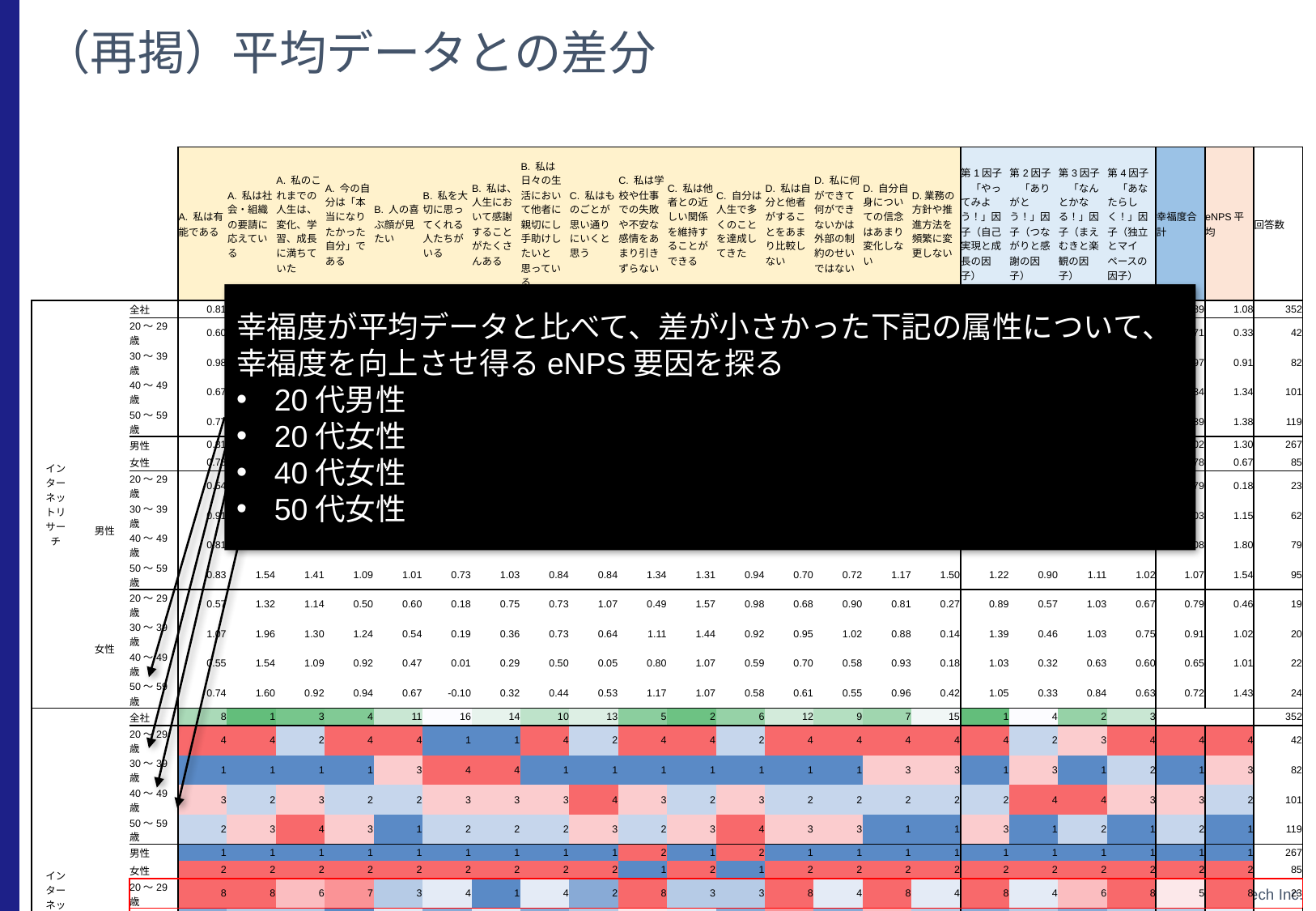

# （再掲）平均データとの差分

|  |  |  | A. 私は有能である | A. 私は社会・組織の要請に応えている | A. 私のこれまでの人生は、変化、学習、成長に満ちていた | A. 今の自分は「本当になりたかった自分」である | B. 人の喜ぶ顔が見たい | B. 私を大切に思ってくれる人たちがいる | B. 私は、人生において感謝することがたくさんある | B. 私は日々の生活において他者に親切にし手助けしたいと思っている | C. 私はものごとが思い通りにいくと思う | C. 私は学校や仕事での失敗や不安な感情をあまり引きずらない | C. 私は他者との近しい関係を維持することができる | C. 自分は人生で多くのことを達成してきた | D. 私は自分と他者がすることをあまり比較しない | D. 私に何ができて何ができないかは外部の制約のせいではない | D. 自分自身についての信念はあまり変化しない | D.業務の方針や推進方法を頻繁に変更しない | 第1因子　「やってみよう！」因子（自己実現と成長の因子） | 第2因子　「ありがとう！」因子（つながりと感謝の因子） | 第3因子　「なんとかなる！」因子（まえむきと楽観の因子） | 第4因子　「あなたらしく！」因子（独立とマイペースの因子） | 幸福度合計 | eNPS平均 | 回答数 |
| --- | --- | --- | --- | --- | --- | --- | --- | --- | --- | --- | --- | --- | --- | --- | --- | --- | --- | --- | --- | --- | --- | --- | --- | --- | --- |
| インターネットリサーチ |  | 全社 | 0.81 | 1.61 | 1.29 | 1.07 | 0.70 | 0.40 | 0.62 | 0.71 | 0.64 | 1.04 | 1.36 | 1.03 | 0.69 | 0.72 | 0.89 | 0.60 | 1.20 | 0.61 | 1.02 | 0.73 | 0.89 | 1.08 | 352 |
|  |  | 20～29歳 | 0.60 | 1.05 | 1.37 | 0.53 | 0.55 | 0.50 | 0.87 | 0.56 | 0.76 | 0.46 | 1.15 | 1.17 | 0.25 | 0.46 | 0.78 | 0.14 | 0.89 | 0.62 | 0.89 | 0.41 | 0.71 | 0.33 | 42 |
|  |  | 30～39歳 | 0.98 | 1.85 | 1.39 | 1.30 | 0.66 | 0.37 | 0.50 | 0.86 | 0.78 | 1.14 | 1.56 | 1.18 | 0.73 | 0.88 | 0.80 | 0.47 | 1.38 | 0.60 | 1.17 | 0.72 | 0.97 | 0.91 | 82 |
|  |  | 40～49歳 | 0.67 | 1.64 | 1.24 | 1.14 | 0.69 | 0.38 | 0.53 | 0.67 | 0.37 | 0.91 | 1.28 | 0.95 | 0.61 | 0.72 | 0.89 | 0.58 | 1.17 | 0.57 | 0.88 | 0.70 | 0.84 | 1.34 | 101 |
|  |  | 50～59歳 | 0.77 | 1.54 | 1.17 | 0.97 | 0.89 | 0.48 | 0.77 | 0.72 | 0.71 | 1.10 | 1.19 | 0.82 | 0.48 | 0.58 | 0.94 | 0.95 | 1.11 | 0.71 | 0.96 | 0.74 | 0.89 | 1.38 | 119 |
|  |  | 男性 | 0.81 | 1.69 | 1.38 | 1.29 | 0.84 | 0.70 | 0.87 | 0.89 | 0.77 | 0.97 | 1.47 | 1.16 | 0.63 | 0.81 | 1.02 | 0.98 | 1.29 | 0.83 | 1.09 | 0.86 | 1.02 | 1.30 | 267 |
|  |  | 女性 | 0.78 | 1.36 | 1.31 | 0.80 | 0.70 | 0.42 | 0.56 | 0.61 | 0.64 | 1.01 | 1.25 | 1.17 | 0.34 | 0.46 | 0.56 | 0.38 | 1.06 | 0.57 | 1.01 | 0.44 | 0.78 | 0.67 | 85 |
|  | 男性 | 20～29歳 | 0.54 | 1.24 | 1.10 | 0.56 | 0.78 | 0.67 | 1.06 | 0.74 | 0.94 | 0.05 | 1.57 | 1.11 | 0.07 | 0.89 | 0.61 | 0.67 | 0.86 | 0.81 | 0.92 | 0.56 | 0.79 | 0.18 | 23 |
|  |  | 30～39歳 | 0.91 | 1.84 | 1.32 | 1.53 | 0.76 | 0.77 | 0.81 | 0.99 | 0.89 | 0.87 | 1.48 | 1.20 | 0.45 | 0.93 | 0.85 | 0.77 | 1.40 | 0.83 | 1.11 | 0.75 | 1.03 | 1.15 | 62 |
|  |  | 40～49歳 | 0.81 | 1.88 | 1.59 | 1.48 | 0.84 | 0.78 | 0.86 | 1.02 | 0.62 | 0.90 | 1.58 | 1.35 | 0.72 | 0.79 | 1.14 | 0.89 | 1.44 | 0.88 | 1.11 | 0.88 | 1.08 | 1.80 | 79 |
|  |  | 50～59歳 | 0.83 | 1.54 | 1.41 | 1.09 | 1.01 | 0.73 | 1.03 | 0.84 | 0.84 | 1.34 | 1.31 | 0.94 | 0.70 | 0.72 | 1.17 | 1.50 | 1.22 | 0.90 | 1.11 | 1.02 | 1.07 | 1.54 | 95 |
|  | 女性 | 20～29歳 | 0.57 | 1.32 | 1.14 | 0.50 | 0.60 | 0.18 | 0.75 | 0.73 | 1.07 | 0.49 | 1.57 | 0.98 | 0.68 | 0.90 | 0.81 | 0.27 | 0.89 | 0.57 | 1.03 | 0.67 | 0.79 | 0.46 | 19 |
|  |  | 30～39歳 | 1.07 | 1.96 | 1.30 | 1.24 | 0.54 | 0.19 | 0.36 | 0.73 | 0.64 | 1.11 | 1.44 | 0.92 | 0.95 | 1.02 | 0.88 | 0.14 | 1.39 | 0.46 | 1.03 | 0.75 | 0.91 | 1.02 | 20 |
|  |  | 40～49歳 | 0.55 | 1.54 | 1.09 | 0.92 | 0.47 | 0.01 | 0.29 | 0.50 | 0.05 | 0.80 | 1.07 | 0.59 | 0.70 | 0.58 | 0.93 | 0.18 | 1.03 | 0.32 | 0.63 | 0.60 | 0.65 | 1.01 | 22 |
|  |  | 50～59歳 | 0.74 | 1.60 | 0.92 | 0.94 | 0.67 | -0.10 | 0.32 | 0.44 | 0.53 | 1.17 | 1.07 | 0.58 | 0.61 | 0.55 | 0.96 | 0.42 | 1.05 | 0.33 | 0.84 | 0.63 | 0.72 | 1.43 | 24 |
| インターネットリサーチ |  | 全社 | 8 | 1 | 3 | 4 | 11 | 16 | 14 | 10 | 13 | 5 | 2 | 6 | 12 | 9 | 7 | 15 | 1 | 4 | 2 | 3 |  |  | 352 |
|  |  | 20～29歳 | 4 | 4 | 2 | 4 | 4 | 1 | 1 | 4 | 2 | 4 | 4 | 2 | 4 | 4 | 4 | 4 | 4 | 2 | 3 | 4 | 4 | 4 | 42 |
|  |  | 30～39歳 | 1 | 1 | 1 | 1 | 3 | 4 | 4 | 1 | 1 | 1 | 1 | 1 | 1 | 1 | 3 | 3 | 1 | 3 | 1 | 2 | 1 | 3 | 82 |
|  |  | 40～49歳 | 3 | 2 | 3 | 2 | 2 | 3 | 3 | 3 | 4 | 3 | 2 | 3 | 2 | 2 | 2 | 2 | 2 | 4 | 4 | 3 | 3 | 2 | 101 |
|  |  | 50～59歳 | 2 | 3 | 4 | 3 | 1 | 2 | 2 | 2 | 3 | 2 | 3 | 4 | 3 | 3 | 1 | 1 | 3 | 1 | 2 | 1 | 2 | 1 | 119 |
|  |  | 男性 | 1 | 1 | 1 | 1 | 1 | 1 | 1 | 1 | 1 | 2 | 1 | 2 | 1 | 1 | 1 | 1 | 1 | 1 | 1 | 1 | 1 | 1 | 267 |
|  |  | 女性 | 2 | 2 | 2 | 2 | 2 | 2 | 2 | 2 | 2 | 1 | 2 | 1 | 2 | 2 | 2 | 2 | 2 | 2 | 2 | 2 | 2 | 2 | 85 |
|  | 男性 | 20～29歳 | 8 | 8 | 6 | 7 | 3 | 4 | 1 | 4 | 2 | 8 | 3 | 3 | 8 | 4 | 8 | 4 | 8 | 4 | 6 | 8 | 5 | 8 | 23 |
|  |  | 30～39歳 | 2 | 3 | 3 | 1 | 4 | 2 | 4 | 2 | 3 | 5 | 4 | 2 | 7 | 2 | 6 | 3 | 2 | 3 | 2 | 3 | 3 | 4 | 62 |
|  |  | 40～49歳 | 4 | 2 | 1 | 2 | 2 | 1 | 3 | 1 | 6 | 4 | 1 | 1 | 2 | 5 | 2 | 2 | 1 | 2 | 1 | 2 | 1 | 1 | 79 |
|  |  | 50～59歳 | 3 | 6 | 2 | 4 | 1 | 3 | 2 | 3 | 4 | 1 | 6 | 5 | 4 | 6 | 1 | 1 | 4 | 1 | 3 | 1 | 2 | 2 | 95 |
|  | 女性 | 20～29歳 | 6 | 7 | 5 | 8 | 6 | 6 | 5 | 5 | 1 | 7 | 2 | 4 | 5 | 3 | 7 | 6 | 7 | 5 | 5 | 5 | 6 | 7 | 19 |
|  |  | 30～39歳 | 1 | 1 | 4 | 3 | 7 | 5 | 6 | 6 | 5 | 3 | 5 | 6 | 1 | 1 | 5 | 8 | 3 | 6 | 4 | 4 | 4 | 5 | 20 |
|  |  | 40～49歳 | 7 | 5 | 7 | 6 | 8 | 7 | 8 | 7 | 8 | 6 | 7 | 7 | 3 | 7 | 4 | 7 | 6 | 8 | 8 | 7 | 8 | 6 | 22 |
|  |  | 50～59歳 | 5 | 4 | 8 | 5 | 5 | 8 | 7 | 8 | 7 | 2 | 8 | 8 | 6 | 8 | 3 | 5 | 5 | 7 | 7 | 6 | 7 | 3 | 24 |
幸福度が平均データと比べて、差が小さかった下記の属性について、幸福度を向上させ得るeNPS要因を探る
20代男性
20代女性
40代女性
50代女性
12